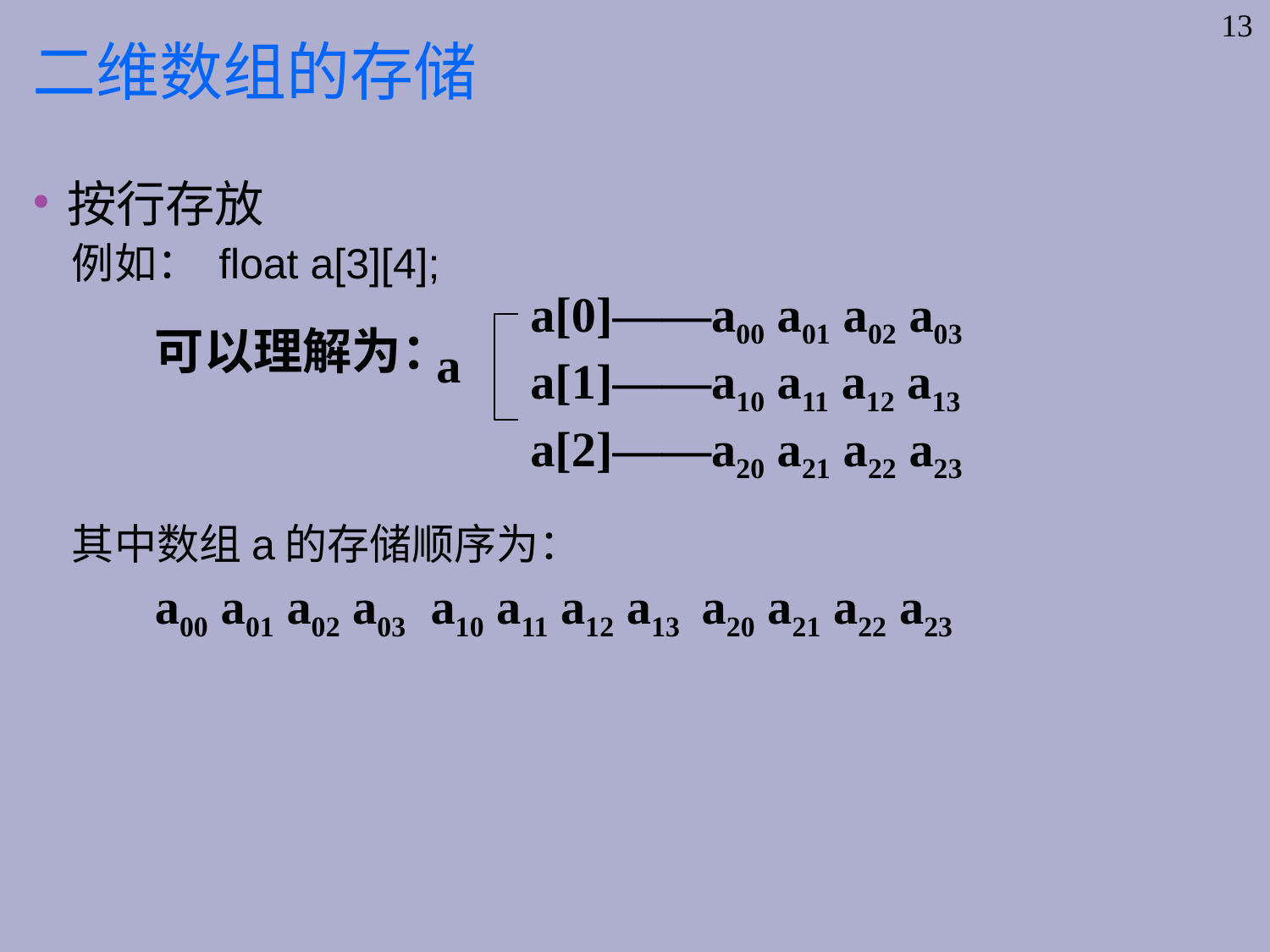

# 二维数组的存储
13
按行存放
例如： float a[3][4];

其中数组a的存储顺序为：

a[0]——a00 a01 a02 a03
a[1]——a10 a11 a12 a13
a[2]——a20 a21 a22 a23
可以理解为：

a
a00 a01 a02 a03  a10 a11 a12 a13   a20 a21 a22 a23